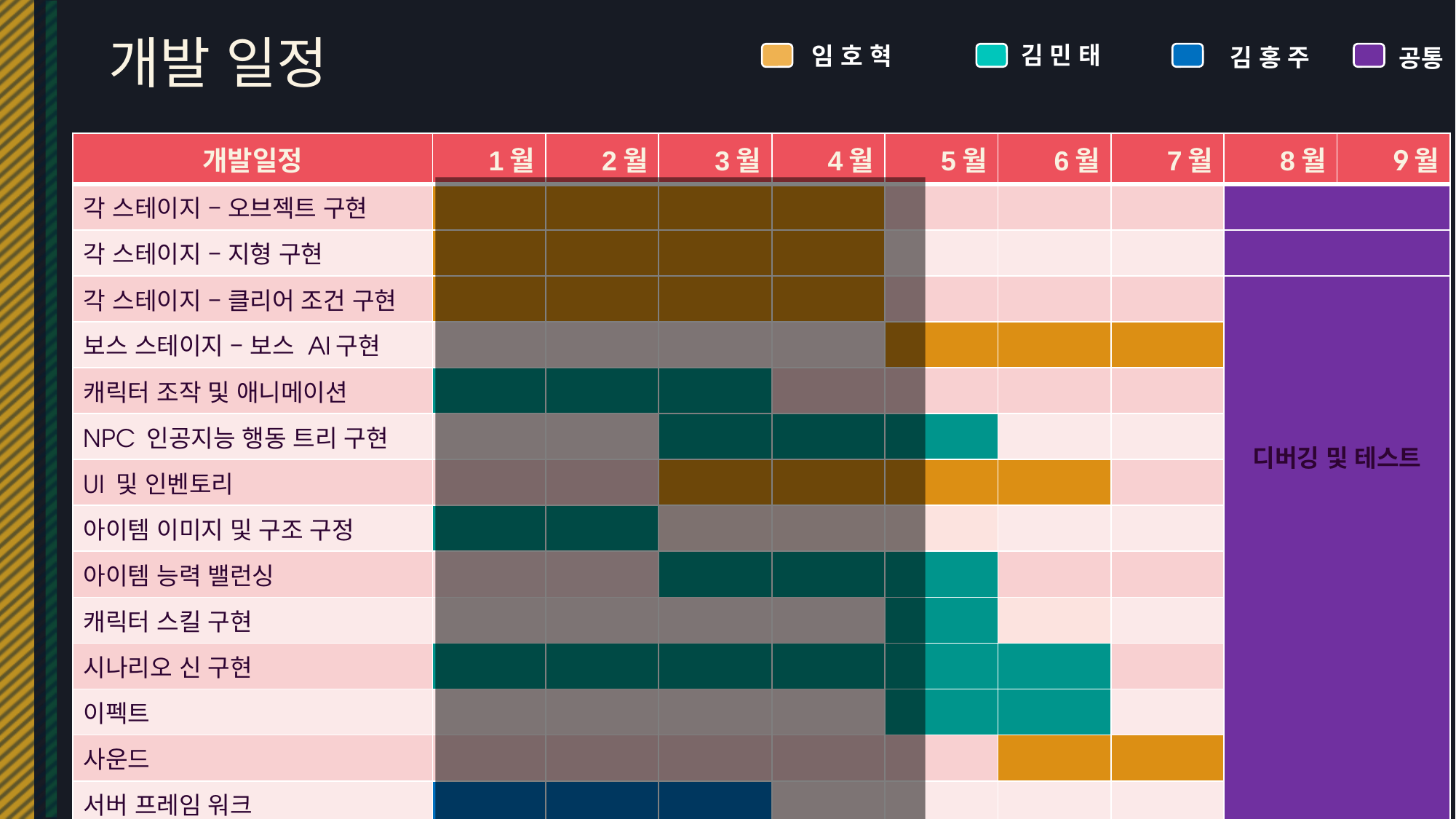

# 개발 일정
김 민 태
임 호 혁
김 홍 주
공통

| 개발일정 | 1월 | 2월 | 3월 | 4월 | 5월 | 6월 | 7월 | 8월 | 9월 |
| --- | --- | --- | --- | --- | --- | --- | --- | --- | --- |
| 각 스테이지 – 오브젝트 구현 |  |  |  |  |  |  |  |  |  |
| 각 스테이지 – 지형 구현 |  |  |  |  |  |  |  |  |  |
| 각 스테이지 – 클리어 조건 구현 |  |  |  |  |  |  |  | 디버깅 및 테스트 |  |
| 보스 스테이지 – 보스 AI구현 |  |  |  |  |  |  |  |  |  |
| 캐릭터 조작 및 애니메이션 |  |  |  |  |  |  |  |  |  |
| NPC 인공지능 행동 트리 구현 |  |  |  |  |  |  |  |  |  |
| UI 및 인벤토리 |  |  |  |  |  |  |  |  |  |
| 아이템 이미지 및 구조 구정 |  |  |  |  |  |  |  |  |  |
| 아이템 능력 밸런싱 |  |  |  |  |  |  |  |  |  |
| 캐릭터 스킬 구현 |  |  |  |  |  |  |  |  |  |
| 시나리오 신 구현 |  |  |  |  |  |  |  |  |  |
| 이펙트 |  |  |  |  |  |  |  |  |  |
| 사운드 |  |  |  |  |  |  |  |  |  |
| 서버 프레임 워크 |  |  |  |  |  |  |  |  |  |
| 충돌 체크 |  |  |  |  |  |  |  |  |  |
| 서버 동기화 |  |  |  |  |  |  |  |  |  |